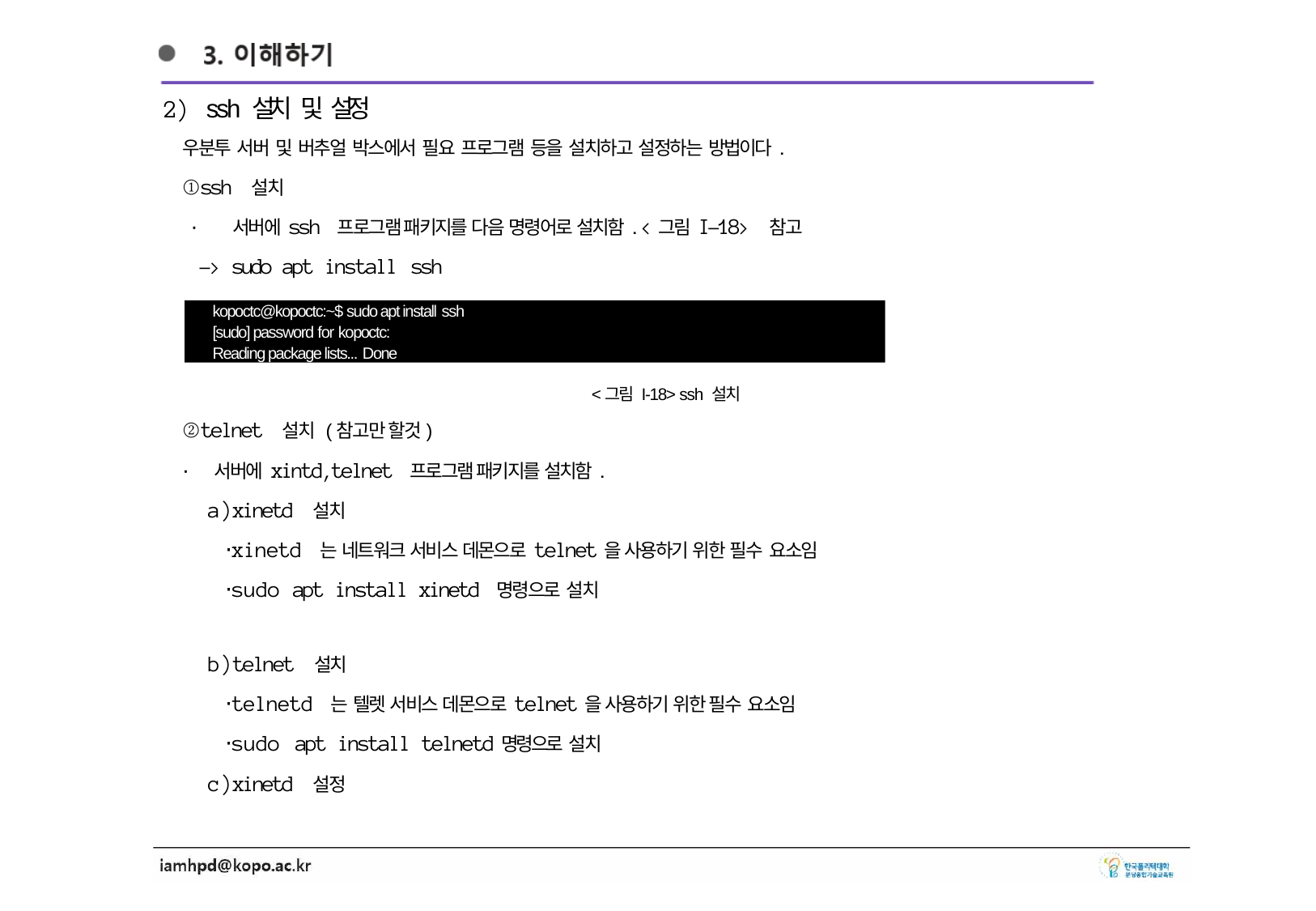

2) ssh 설치 및 설정
우분투 서버 및 버추얼 박스에서 필요 프로그램 등을 설치하고 설정하는 방법이다.
① ssh 설치
∙ 서버에 ssh 프로그램 패키지를 다음 명령어로 설치함.<그림 I-18> 참고
-> sudo apt install ssh
kopoctc@kopoctc:~$ sudo apt install ssh
[sudo] password for kopoctc:  Reading package lists... Done
<그림 I-18> ssh 설치
② telnet 설치 (참고만 할것)
∙ 서버에 xintd,telnet 프로그램 패키지를 설치함.
xinetd 설치
∙xinetd 는 네트워크 서비스 데몬으로 telnet을 사용하기 위한 필수 요소임
∙sudo apt install xinetd 명령으로 설치

telnet 설치
∙telnetd 는 텔렛 서비스 데몬으로 telnet을 사용하기 위한 필수 요소임
∙sudo apt install telnetd명령으로 설치
xinetd 설정